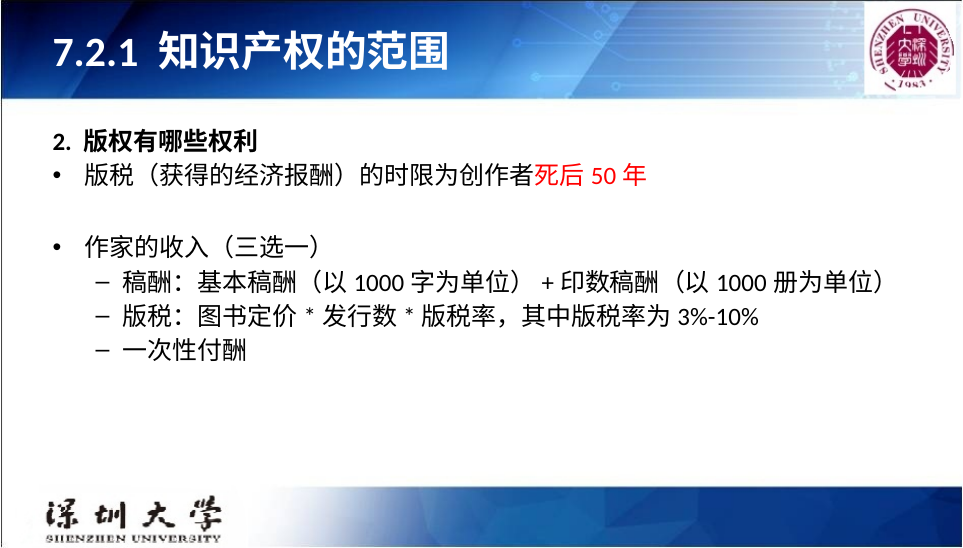

# 7.2.1 知识产权的范围
2. 版权有哪些权利
版税（获得的经济报酬）的时限为创作者死后50年

作家的收入（三选一）
稿酬：基本稿酬（以1000字为单位）+印数稿酬（以1000册为单位）
版税：图书定价*发行数*版税率，其中版税率为3%-10%
一次性付酬
254